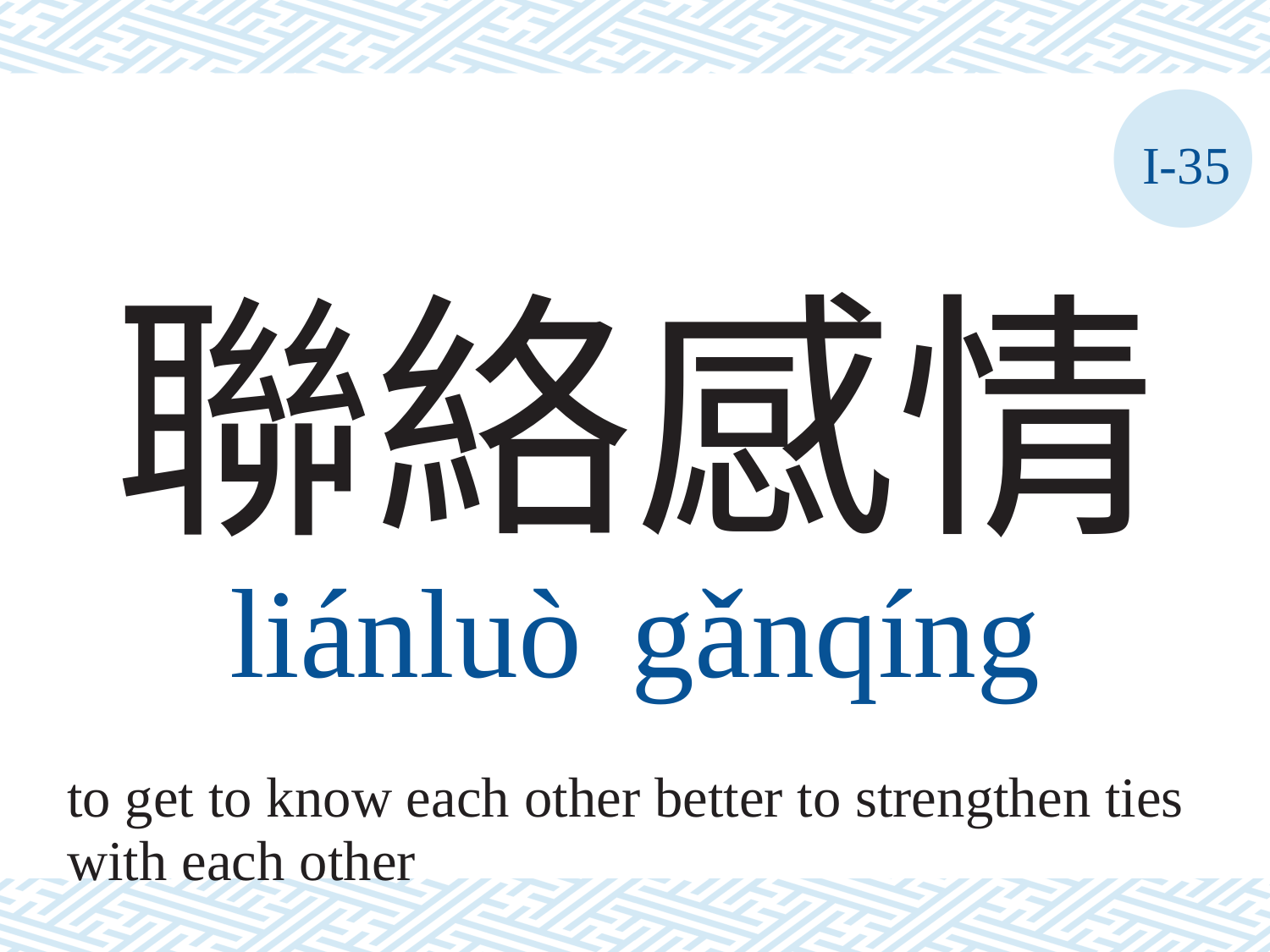

I-35
聯絡感情
liánluò	gǎnqíng
to get to know each other better to strengthen ties
with each other